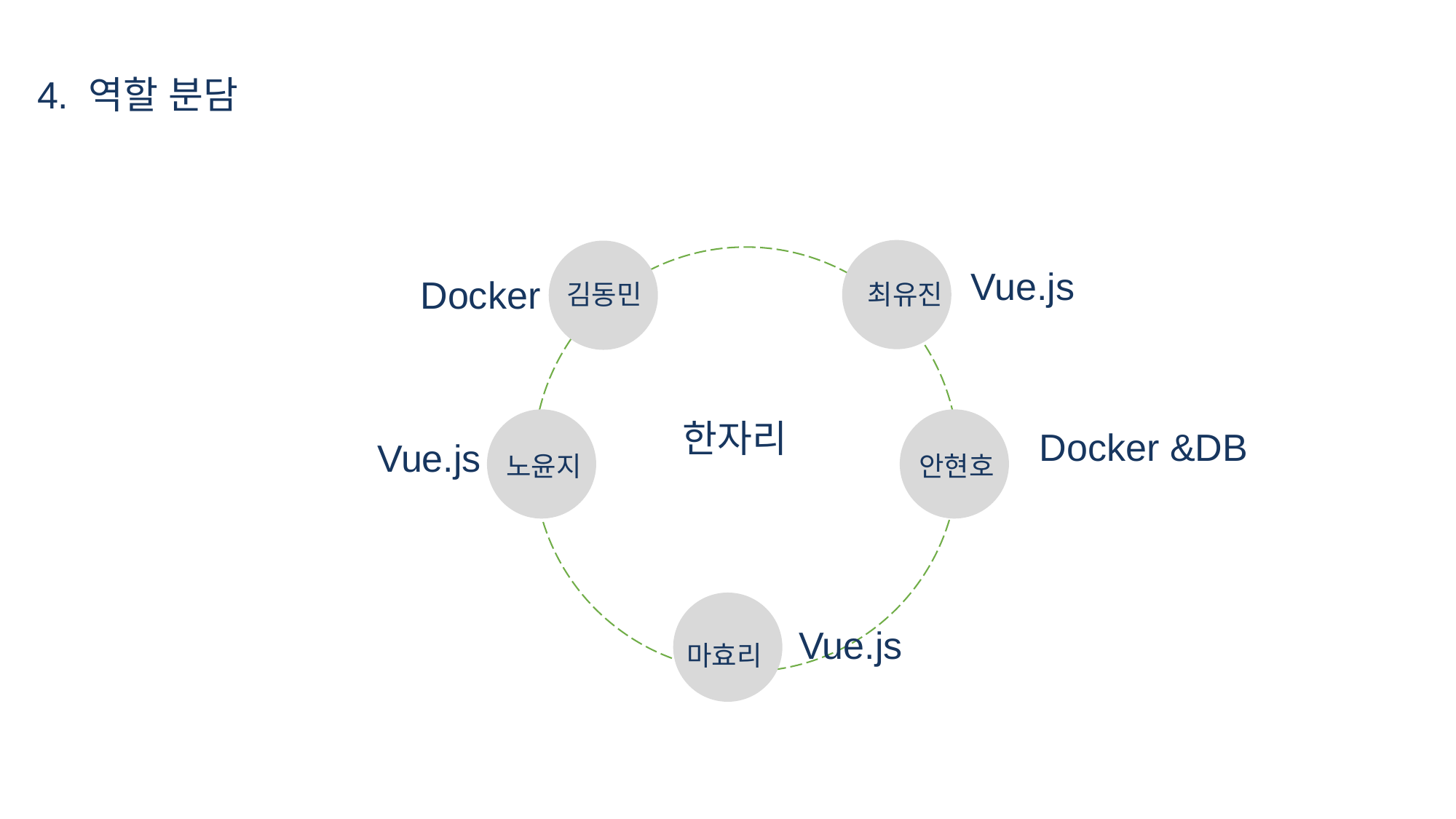

4. 역할 분담

Vue.js
Docker
김동민
최유진

한자리

Docker &DB
Vue.js
노윤지
안현호

Vue.js
마효리